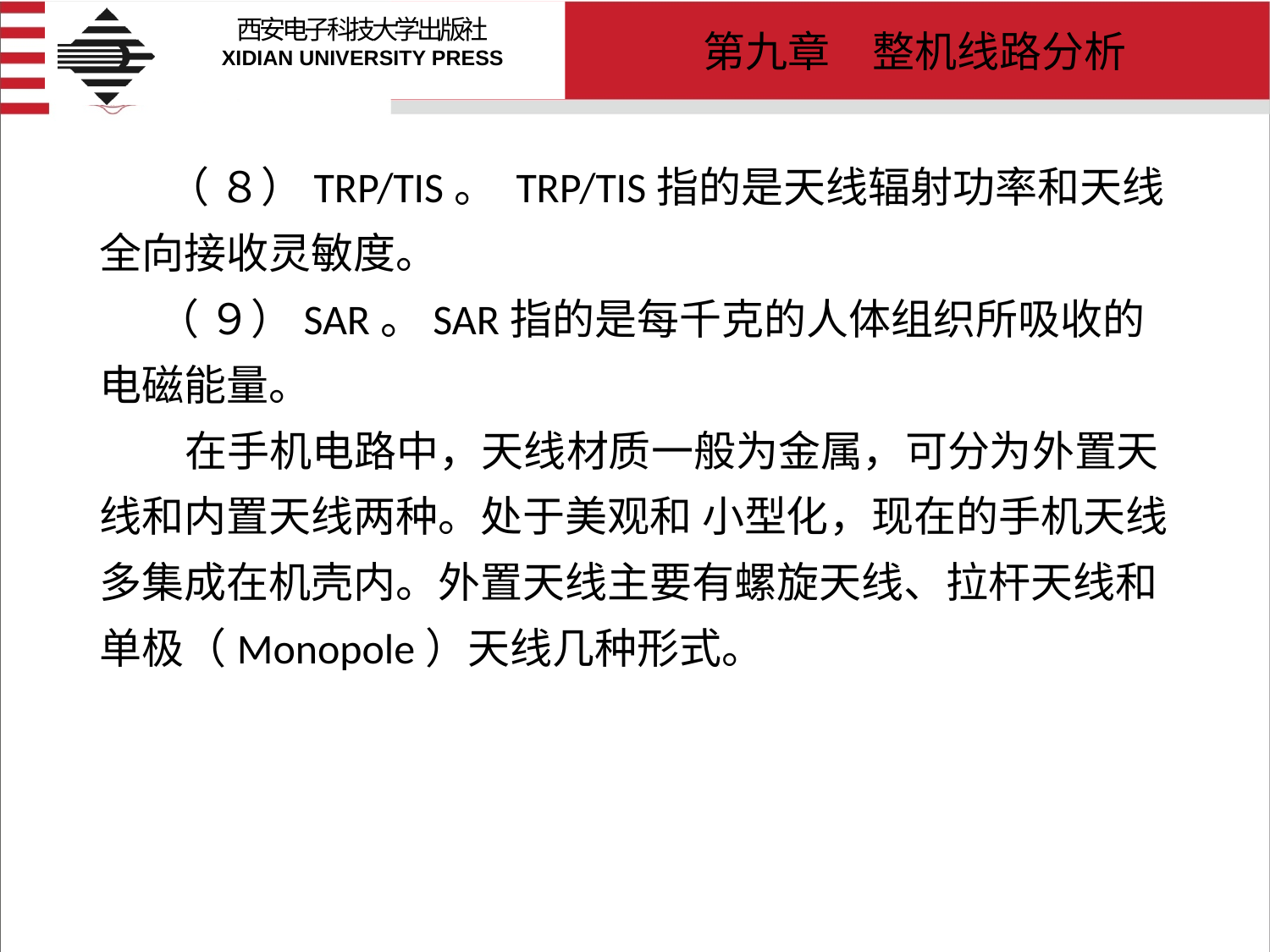

# （ ８）TRP/TIS。 TRP/TIS指的是天线辐射功率和天线全向接收灵敏度。 （ ９）SAR。SAR指的是每千克的人体组织所吸收的电磁能量。 在手机电路中，天线材质一般为金属，可分为外置天线和内置天线两种。处于美观和 小型化，现在的手机天线多集成在机壳内。外置天线主要有螺旋天线、拉杆天线和单极（Monopole）天线几种形式。